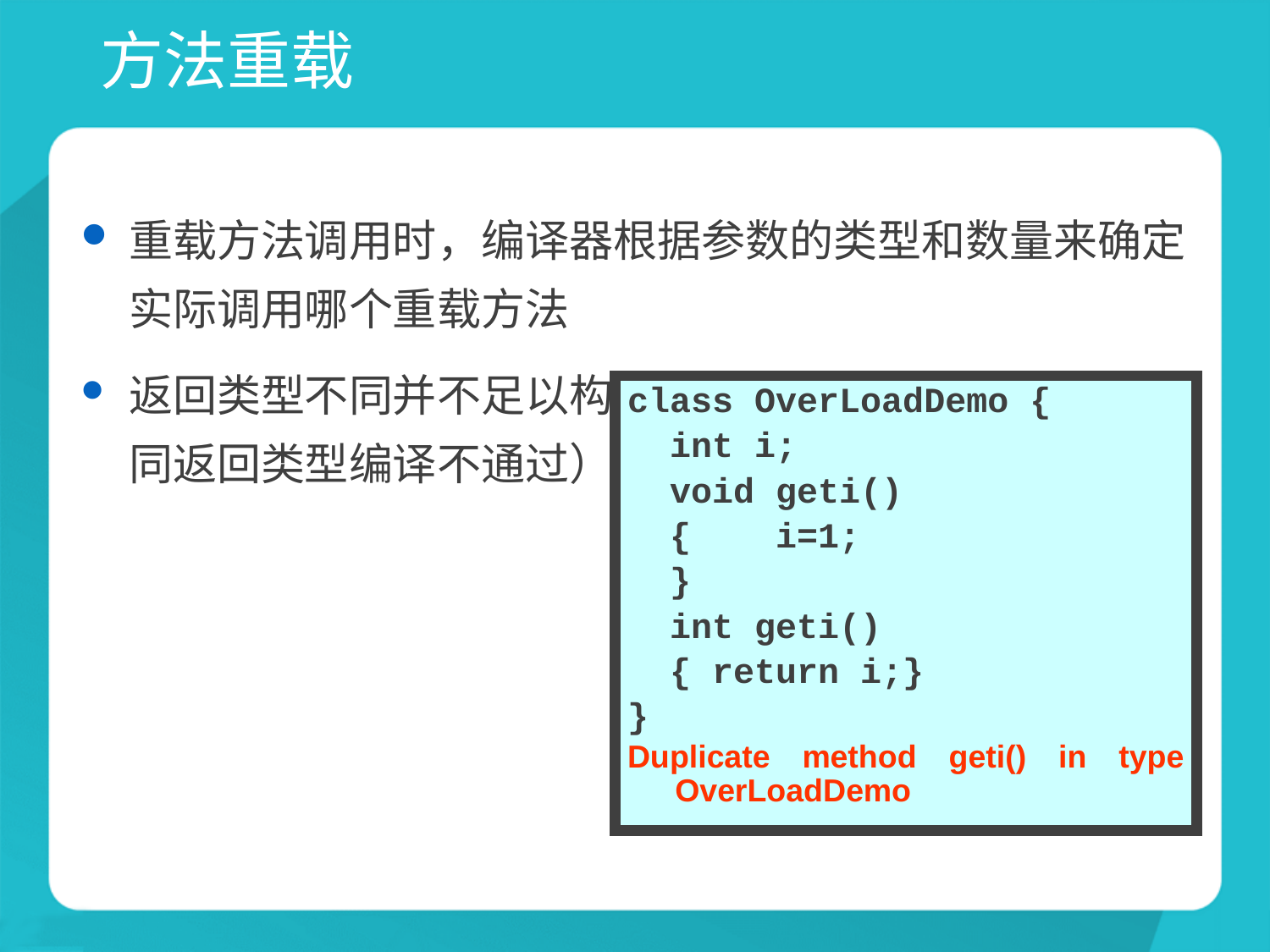

# 方法重载

重载方法调用时，编译器根据参数的类型和数量来确定实际调用哪个重载方法
返回类型不同并不足以构成方法重载（相同参数但是不同返回类型编译不通过）。

class OverLoadDemo {
  int i;
  void geti()
  {    i=1;
  }
  int geti()
  { return i;}
}
Duplicate method geti() in type OverLoadDemo